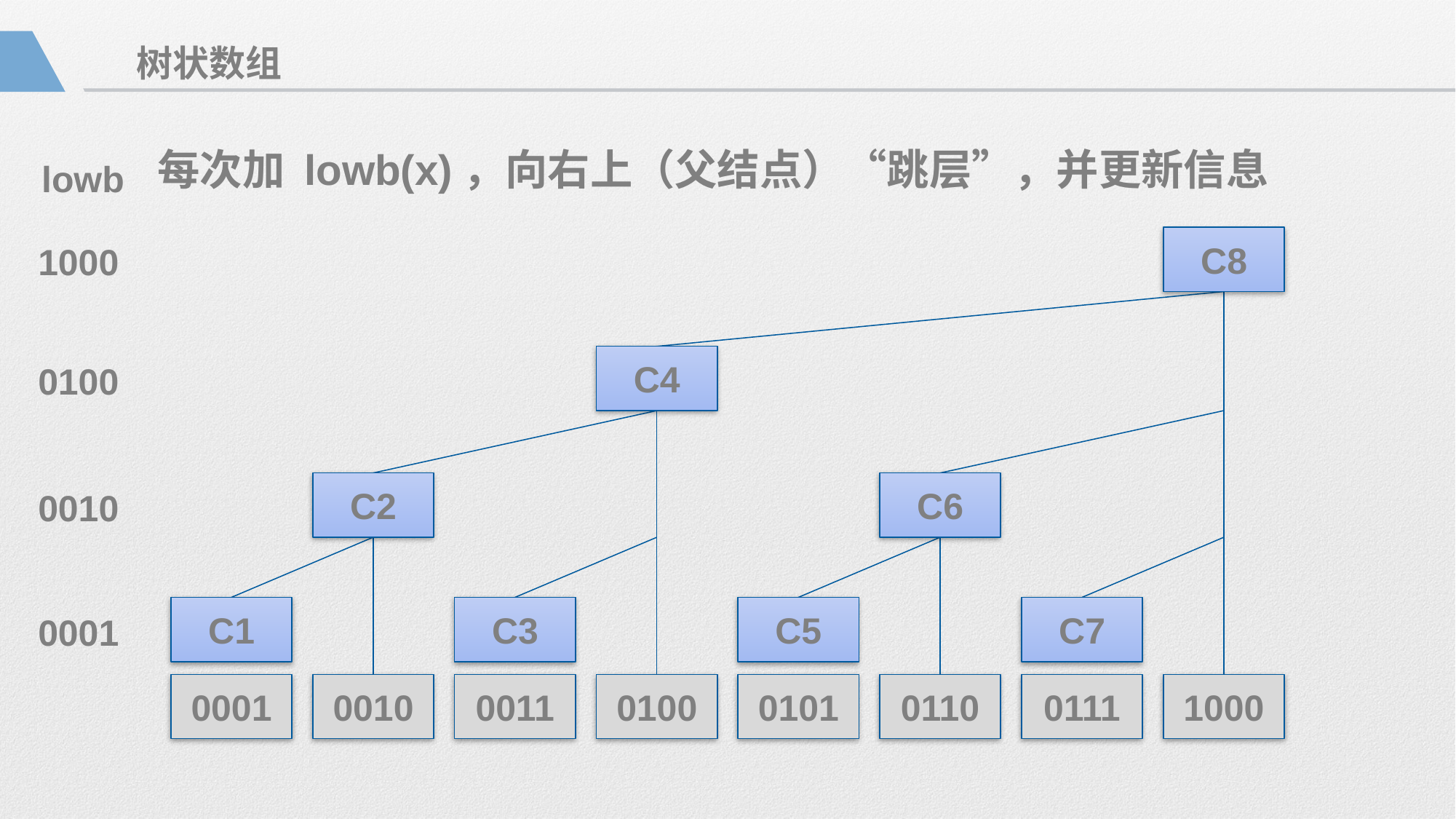

树状数组
每次加 lowb(x)，向右上（父结点）“跳层”，并更新信息
lowb
1000
0100
0010
0001
C8
C4
C2
C6
C1
C3
C5
C7
0001
0010
0011
0100
0101
0110
0111
1000